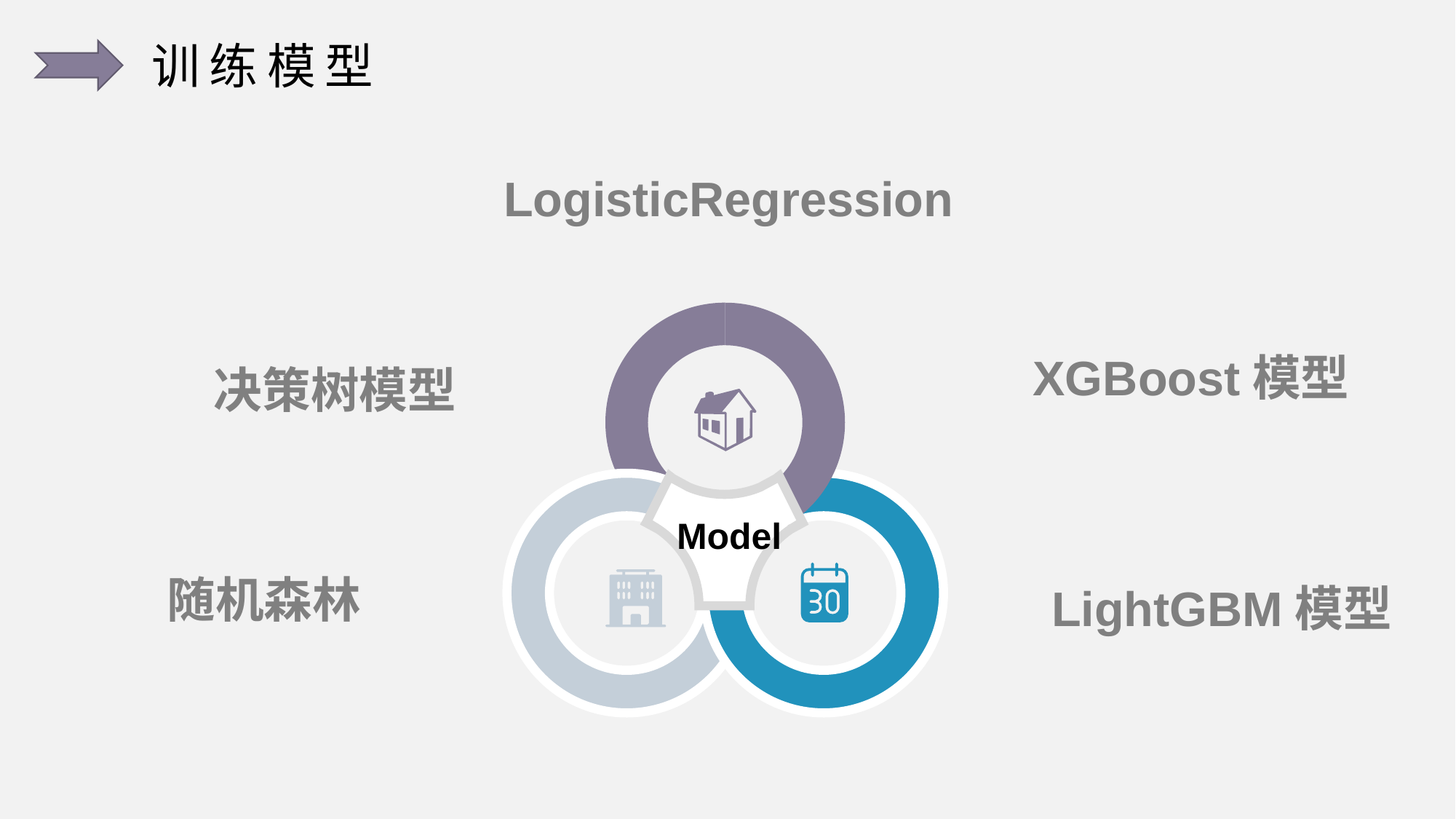

训练模型

LogisticRegression

XGBoost模型
决策树模型
随机森林
LightGBM模型
Model